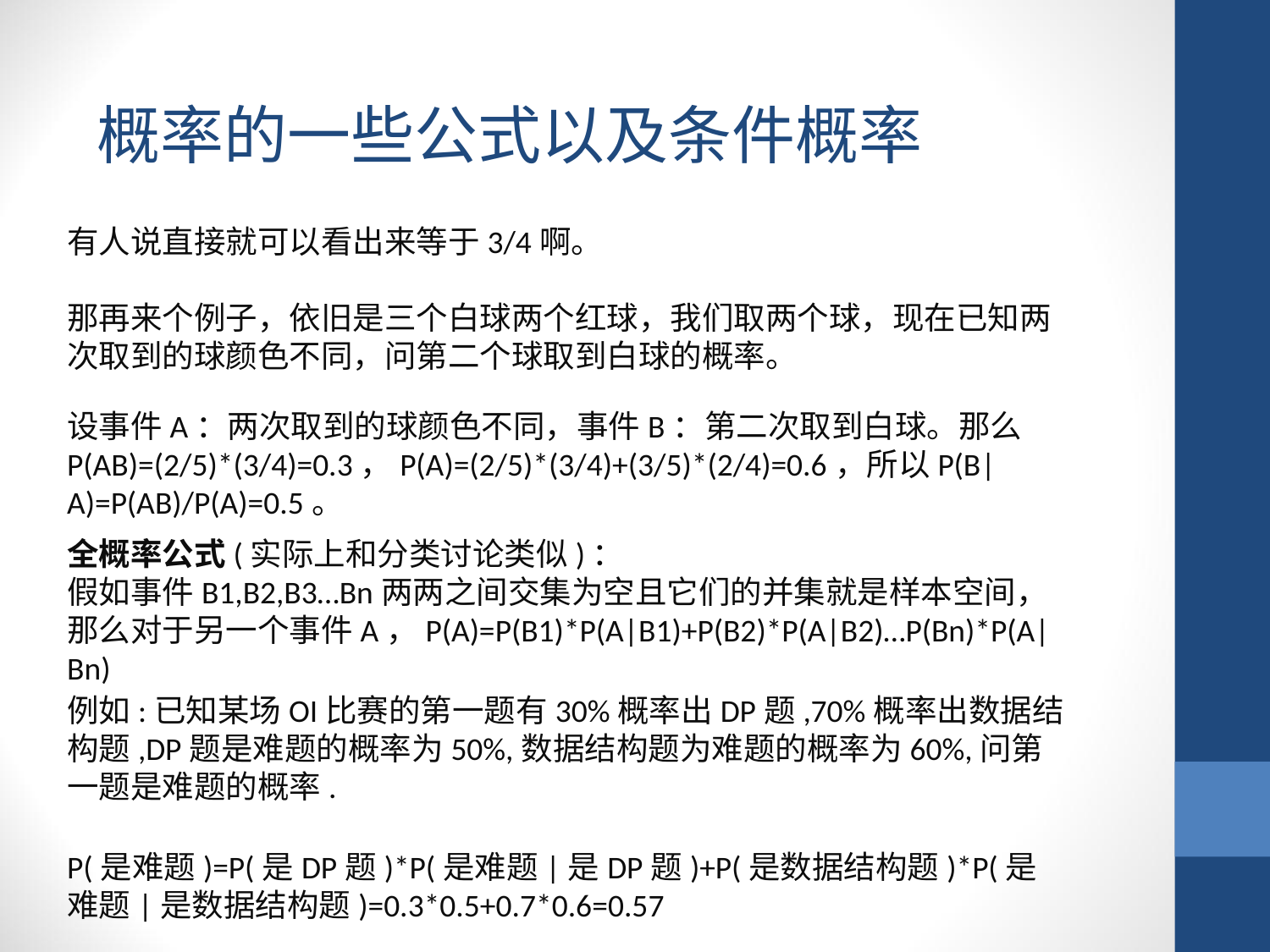

概率的一些公式以及条件概率
有人说直接就可以看出来等于3/4啊。
那再来个例子，依旧是三个白球两个红球，我们取两个球，现在已知两次取到的球颜色不同，问第二个球取到白球的概率。
设事件A：两次取到的球颜色不同，事件B：第二次取到白球。那么P(AB)=(2/5)*(3/4)=0.3，P(A)=(2/5)*(3/4)+(3/5)*(2/4)=0.6，所以P(B|A)=P(AB)/P(A)=0.5。
全概率公式(实际上和分类讨论类似)：
假如事件B1,B2,B3…Bn两两之间交集为空且它们的并集就是样本空间，那么对于另一个事件A，P(A)=P(B1)*P(A|B1)+P(B2)*P(A|B2)…P(Bn)*P(A|Bn)
例如:已知某场OI比赛的第一题有30%概率出DP题,70%概率出数据结构题,DP题是难题的概率为50%,数据结构题为难题的概率为60%,问第一题是难题的概率.
P(是难题)=P(是DP题)*P(是难题|是DP题)+P(是数据结构题)*P(是难题|是数据结构题)=0.3*0.5+0.7*0.6=0.57